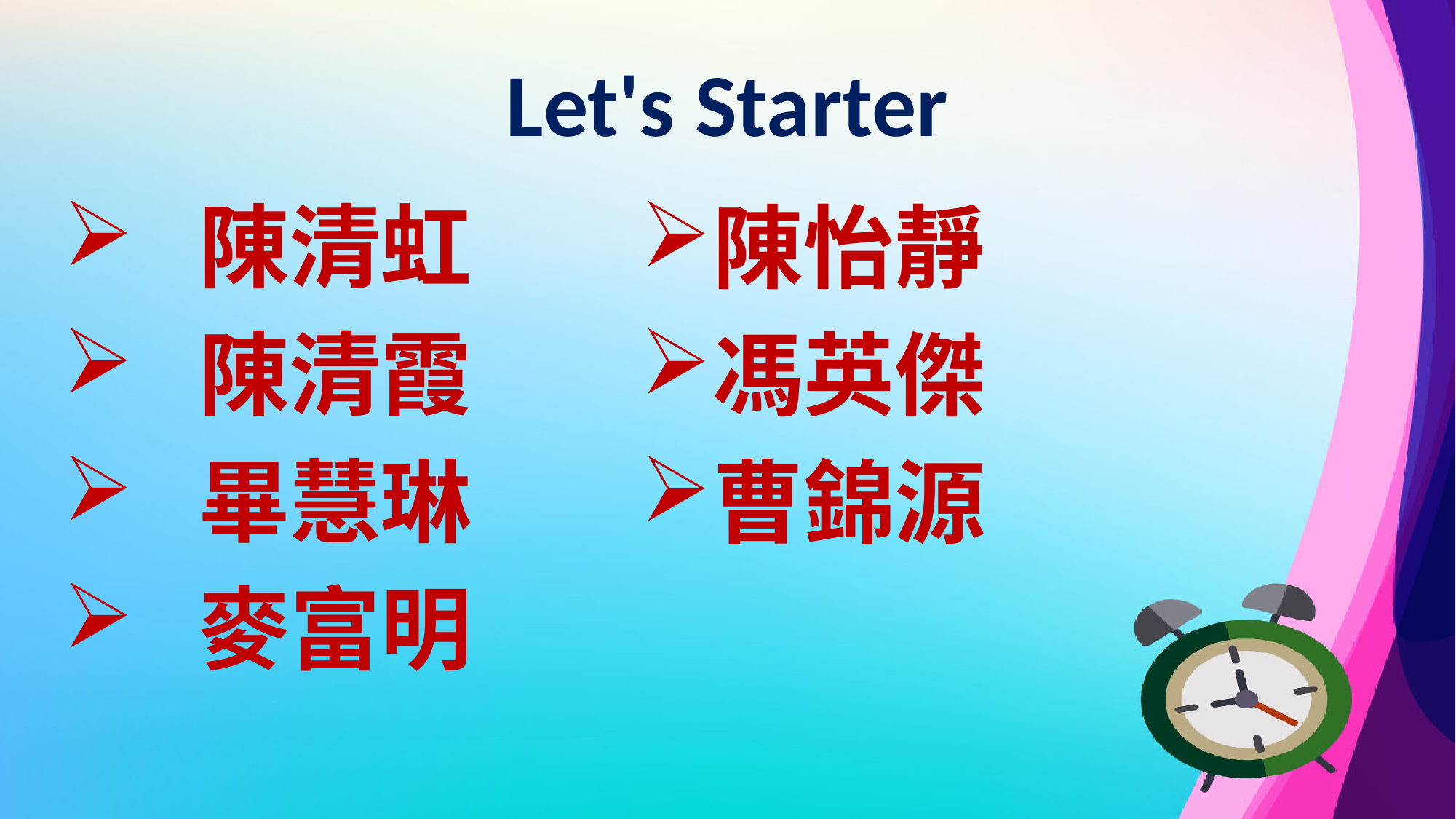

# Let's Starter
  陳清虹
  陳清霞
  畢慧琳
  麥富明
陳怡靜
馮英傑
曹錦源